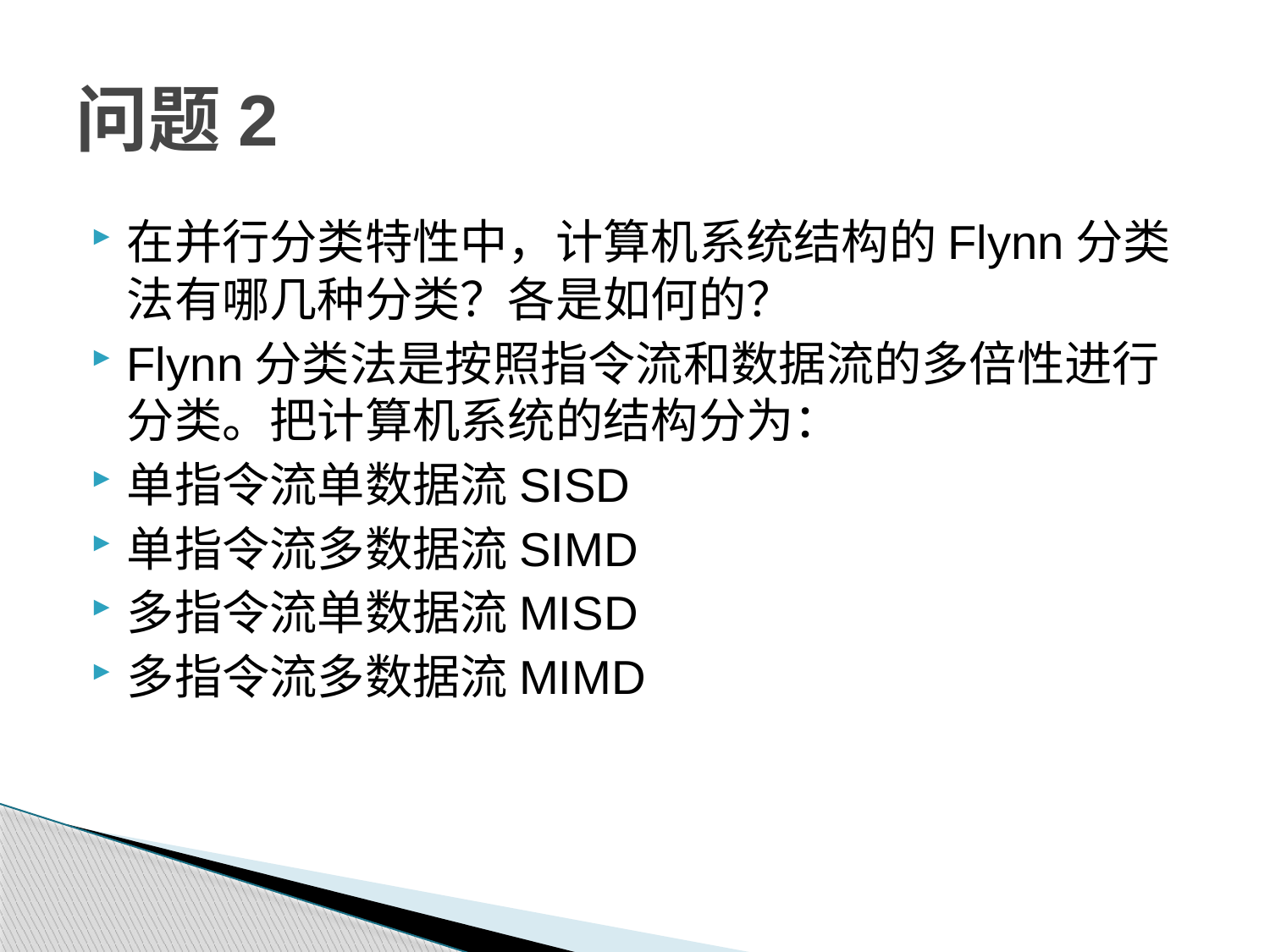

# 问题2
在并行分类特性中，计算机系统结构的Flynn分类法有哪几种分类？各是如何的？
Flynn分类法是按照指令流和数据流的多倍性进行分类。把计算机系统的结构分为：
单指令流单数据流SISD
单指令流多数据流SIMD
多指令流单数据流MISD
多指令流多数据流MIMD